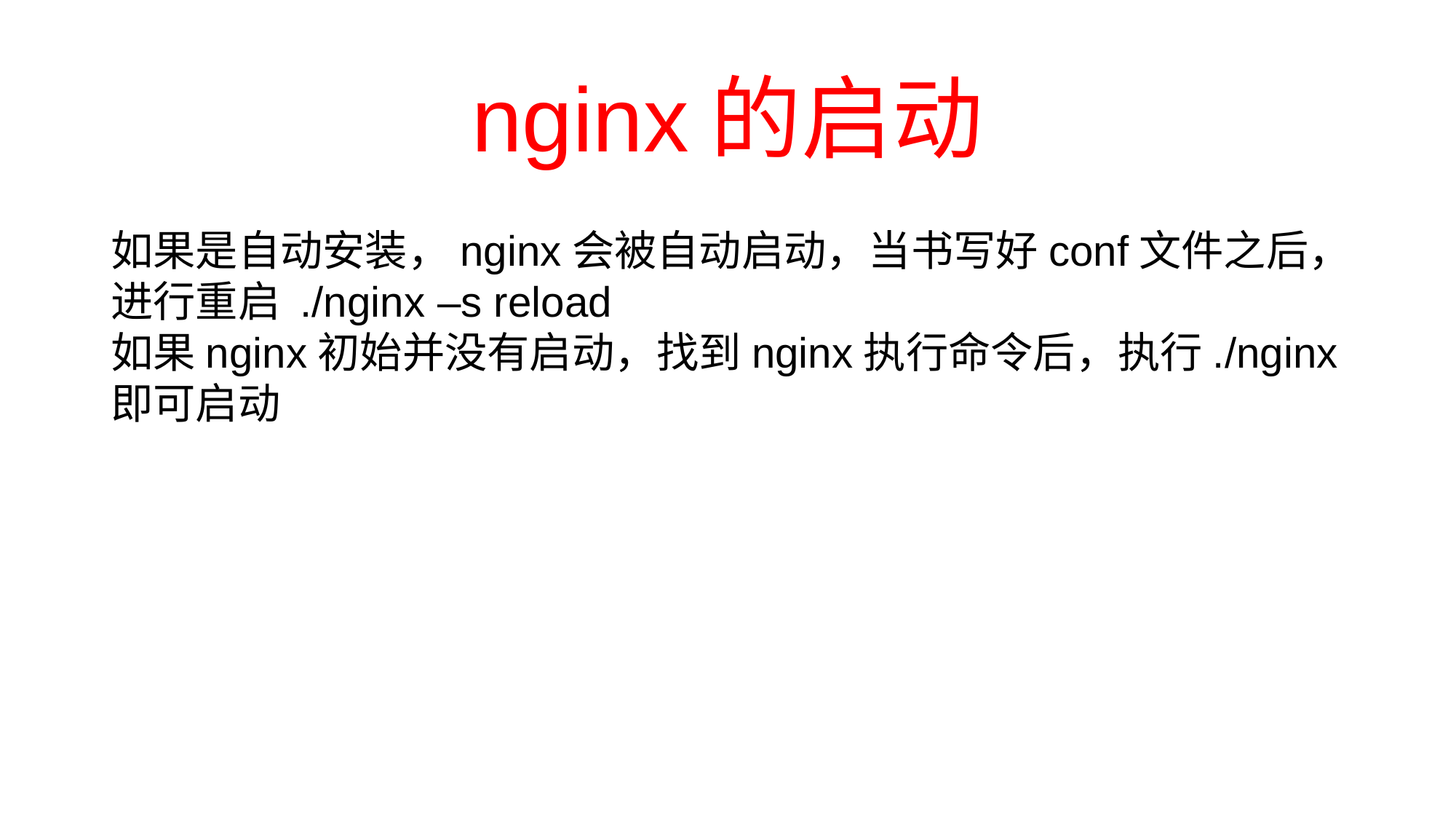

# nginx的启动
如果是自动安装，nginx会被自动启动，当书写好conf文件之后，进行重启 ./nginx –s reload
如果nginx初始并没有启动，找到nginx执行命令后，执行./nginx 即可启动